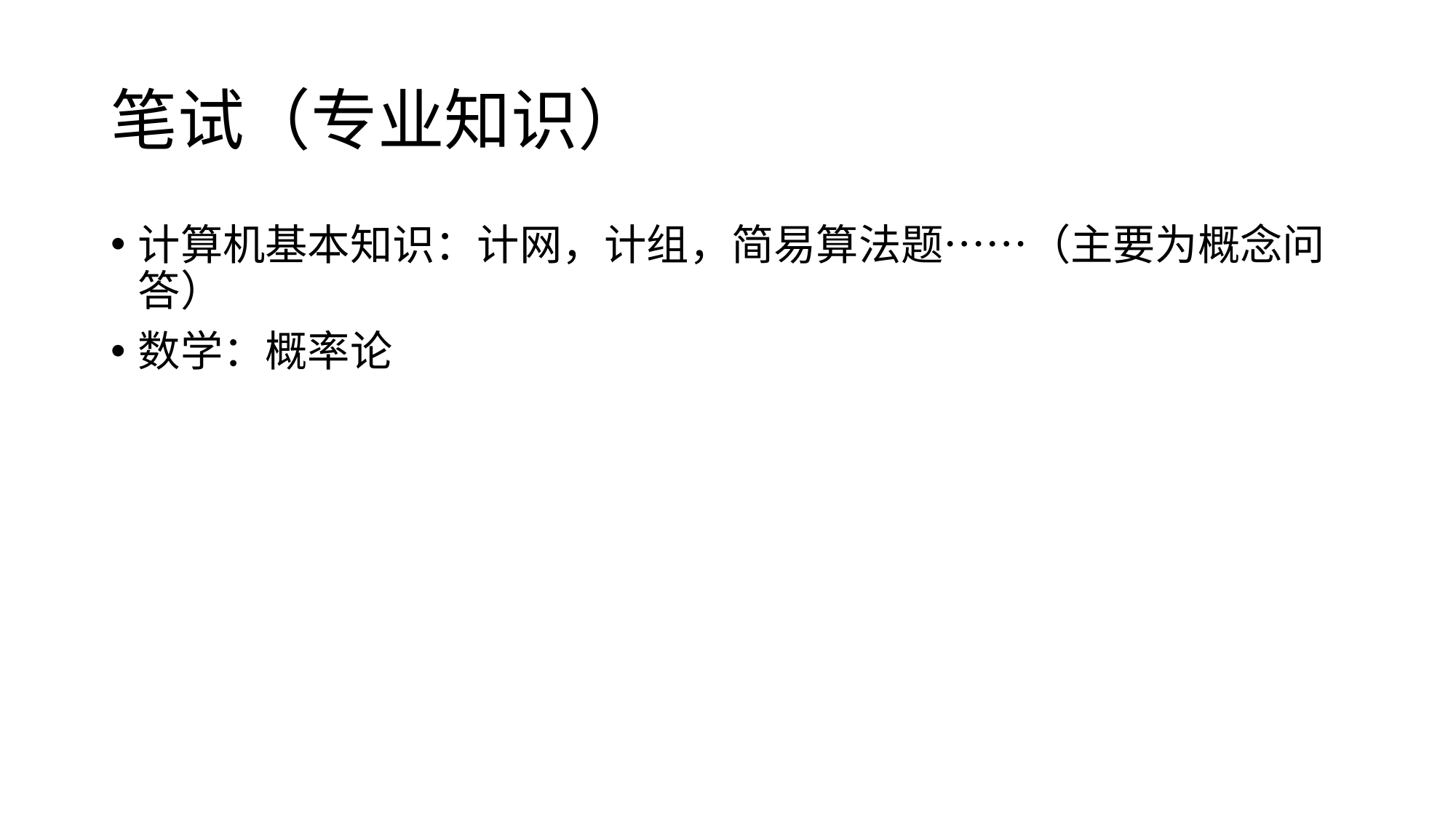

# 笔试（专业知识）
计算机基本知识：计网，计组，简易算法题……（主要为概念问答）
数学：概率论